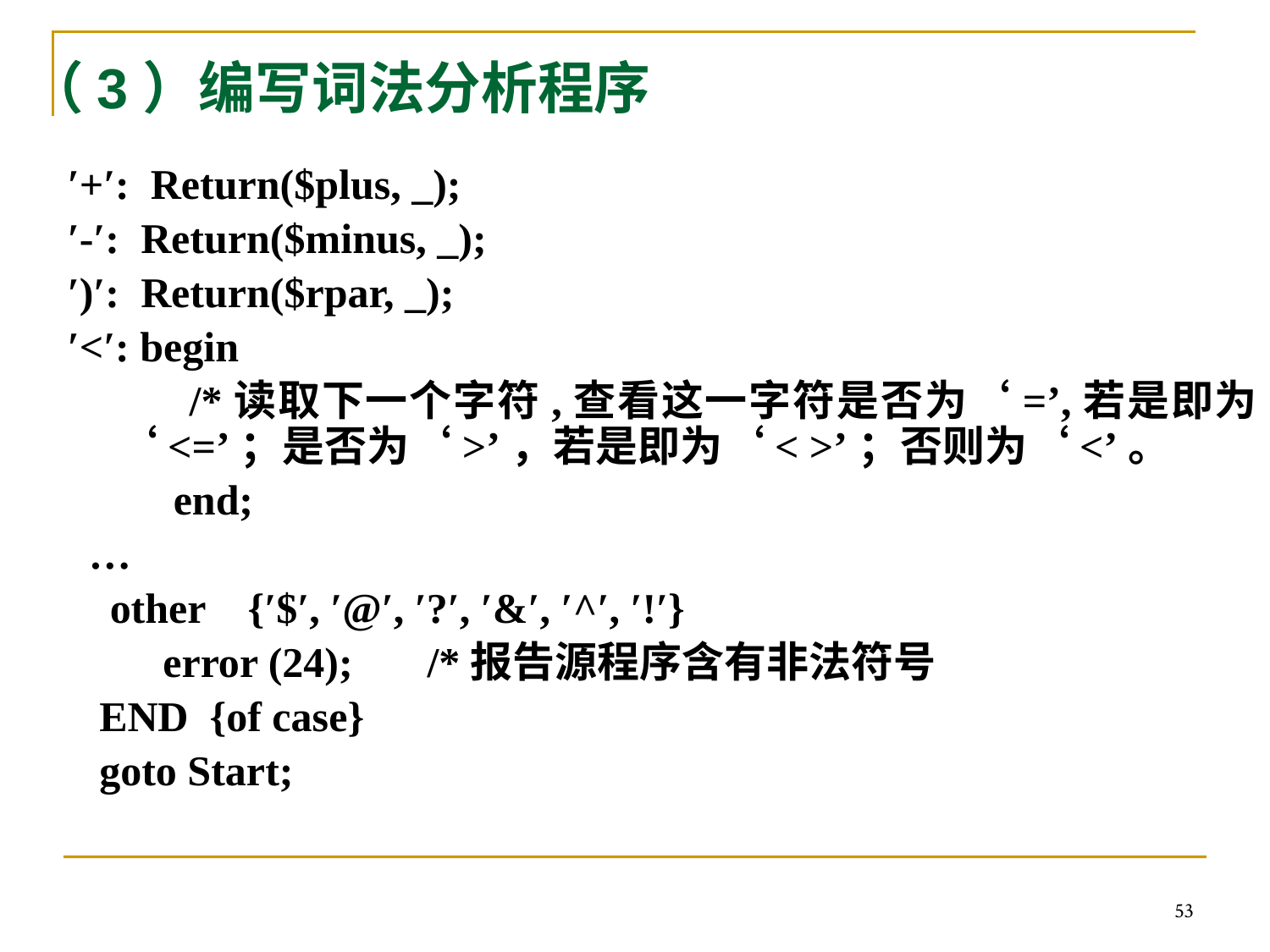

（3）编写词法分析程序
′+′:  Return($plus, _);
′-′:  Return($minus, _);
′)′:  Return($rpar, _);
′<′: begin
          /*读取下一个字符,查看这一字符是否为‘=’,若是即为‘<=’；是否为‘>’，若是即为‘< >’；否则为‘<’。
          end;
  …
    other    {′$′, ′@′, ′?′, ′&′, ′^′, ′!′}
         error (24);       /*报告源程序含有非法符号
   END  {of case}
   goto Start;
53